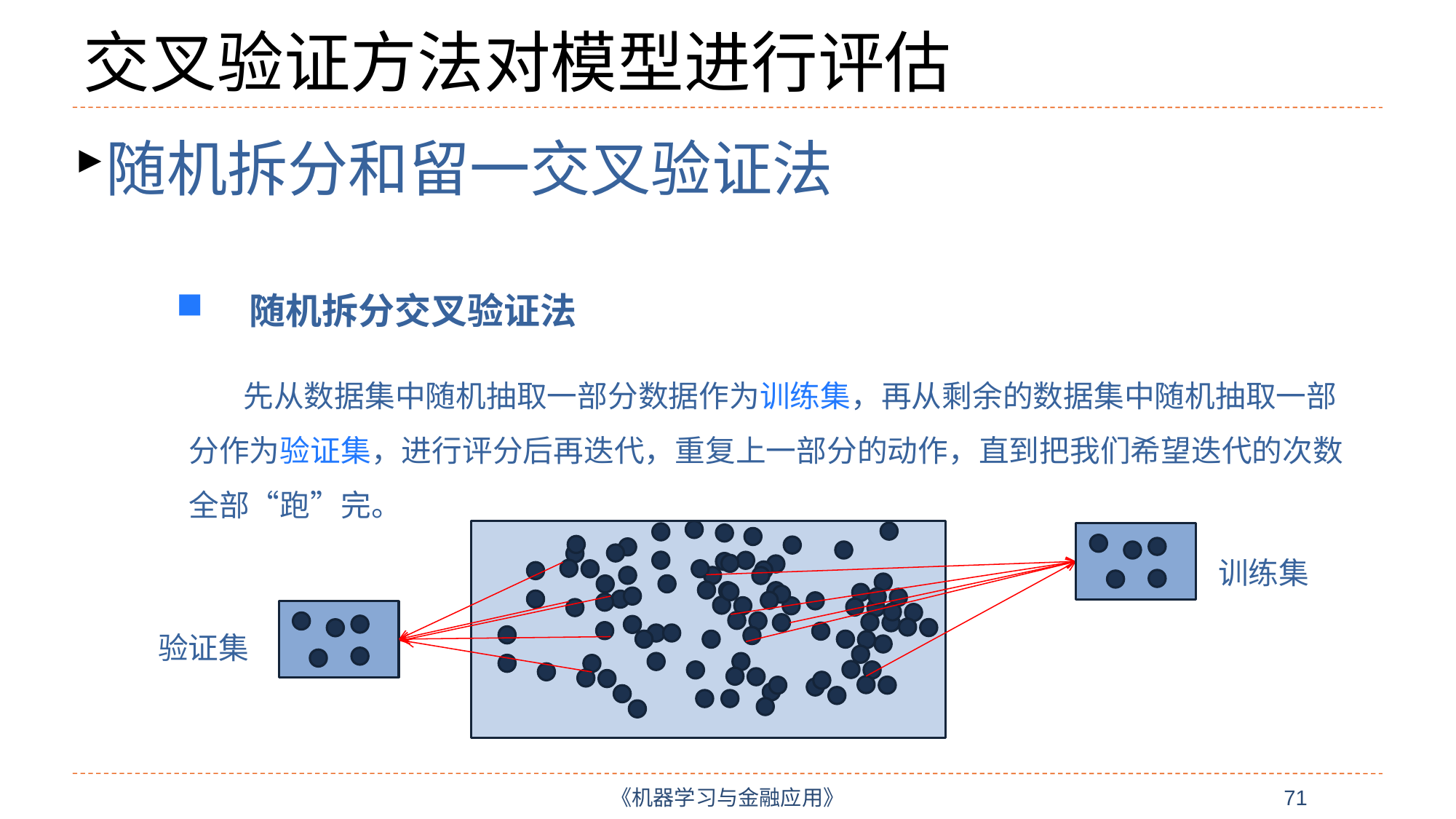

# 交叉验证方法对模型进行评估
随机拆分和留一交叉验证法

随机拆分交叉验证法

       先从数据集中随机抽取一部分数据作为训练集，再从剩余的数据集中随机抽取一部分作为验证集，进行评分后再迭代，重复上一部分的动作，直到把我们希望迭代的次数全部“跑”完。

训练集

验证集